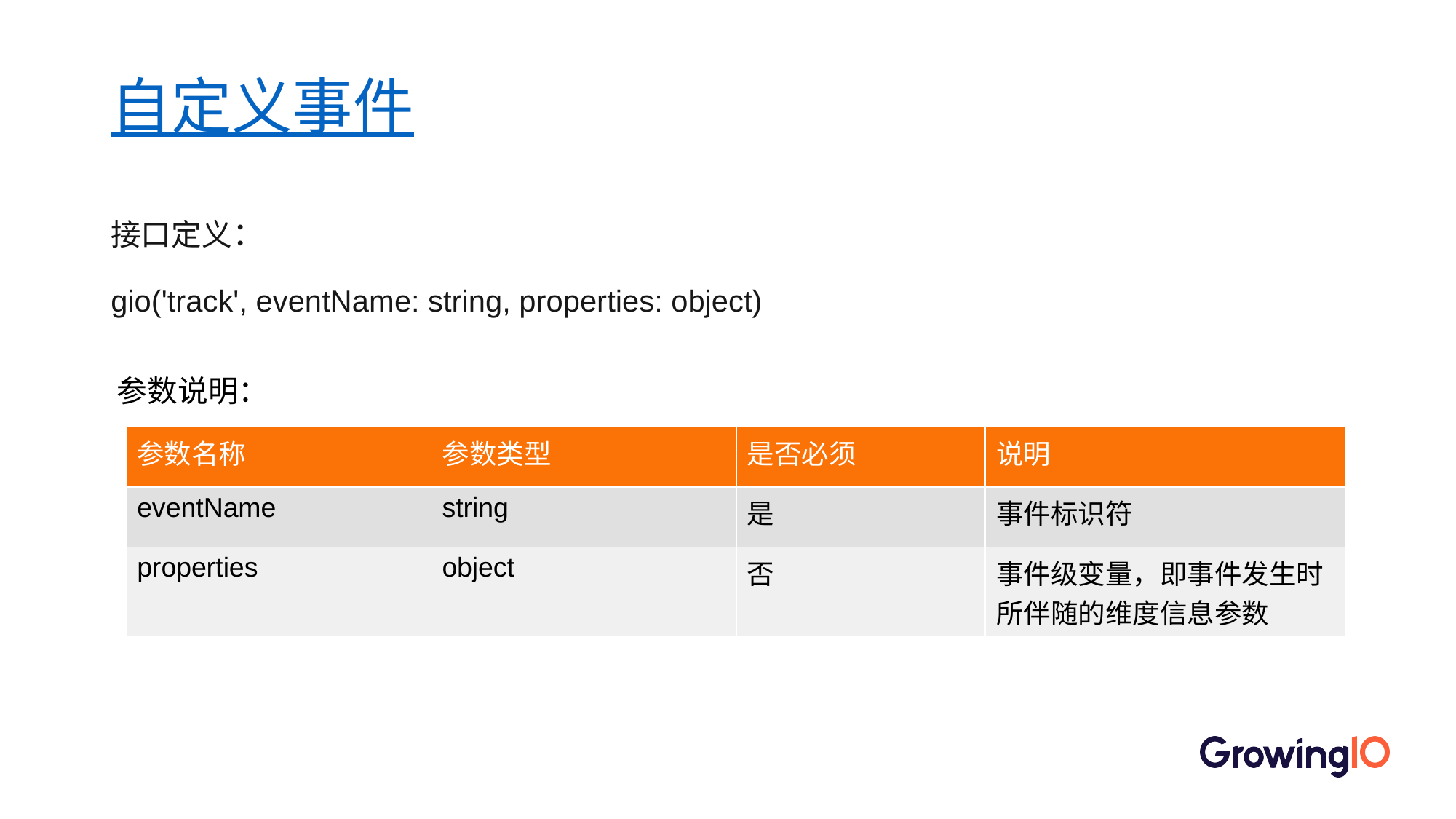

# 自定义事件
接口定义：
gio('track', eventName: string, properties: object)
参数说明：
| 参数名称 | 参数类型 | 是否必须 | 说明 |
| --- | --- | --- | --- |
| eventName | string | 是 | 事件标识符 |
| properties | object | 否 | 事件级变量，即事件发生时所伴随的维度信息参数 |